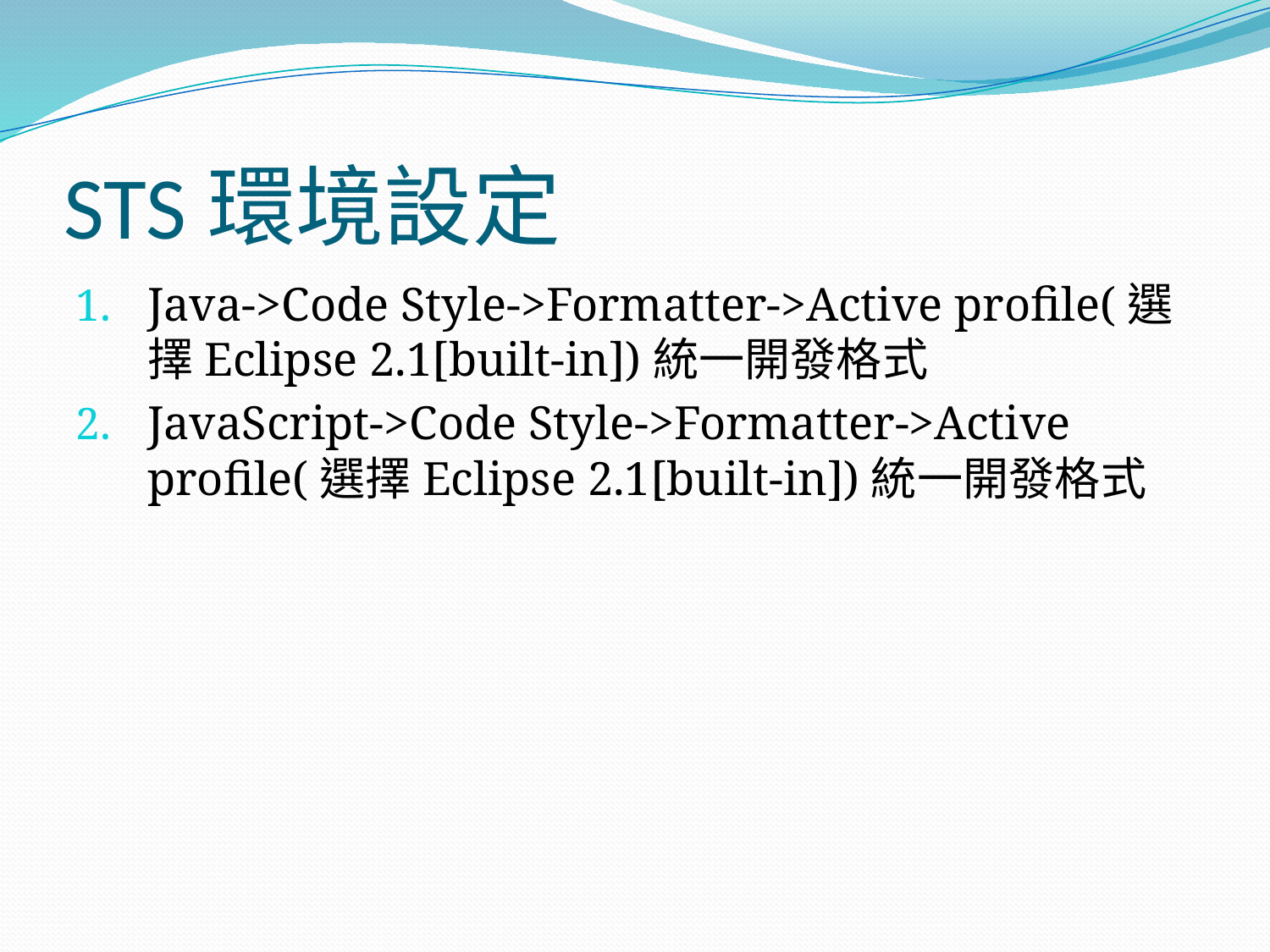

# STS環境設定
Java->Code Style->Formatter->Active profile(選擇Eclipse 2.1[built-in])統一開發格式
JavaScript->Code Style->Formatter->Active profile(選擇Eclipse 2.1[built-in])統一開發格式